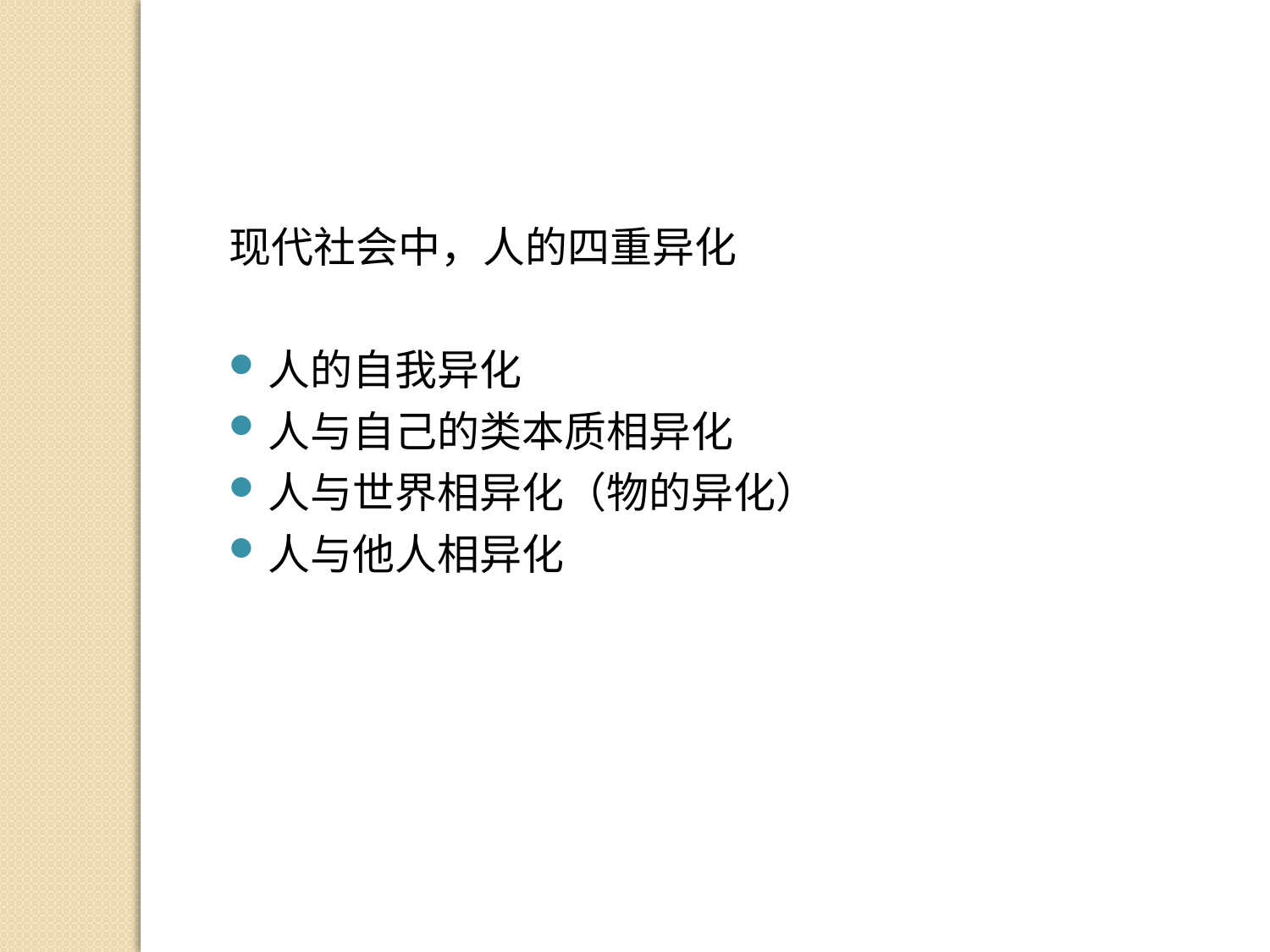

现代社会中，人的四重异化

人的自我异化
人与自己的类本质相异化
人与世界相异化（物的异化）
人与他人相异化